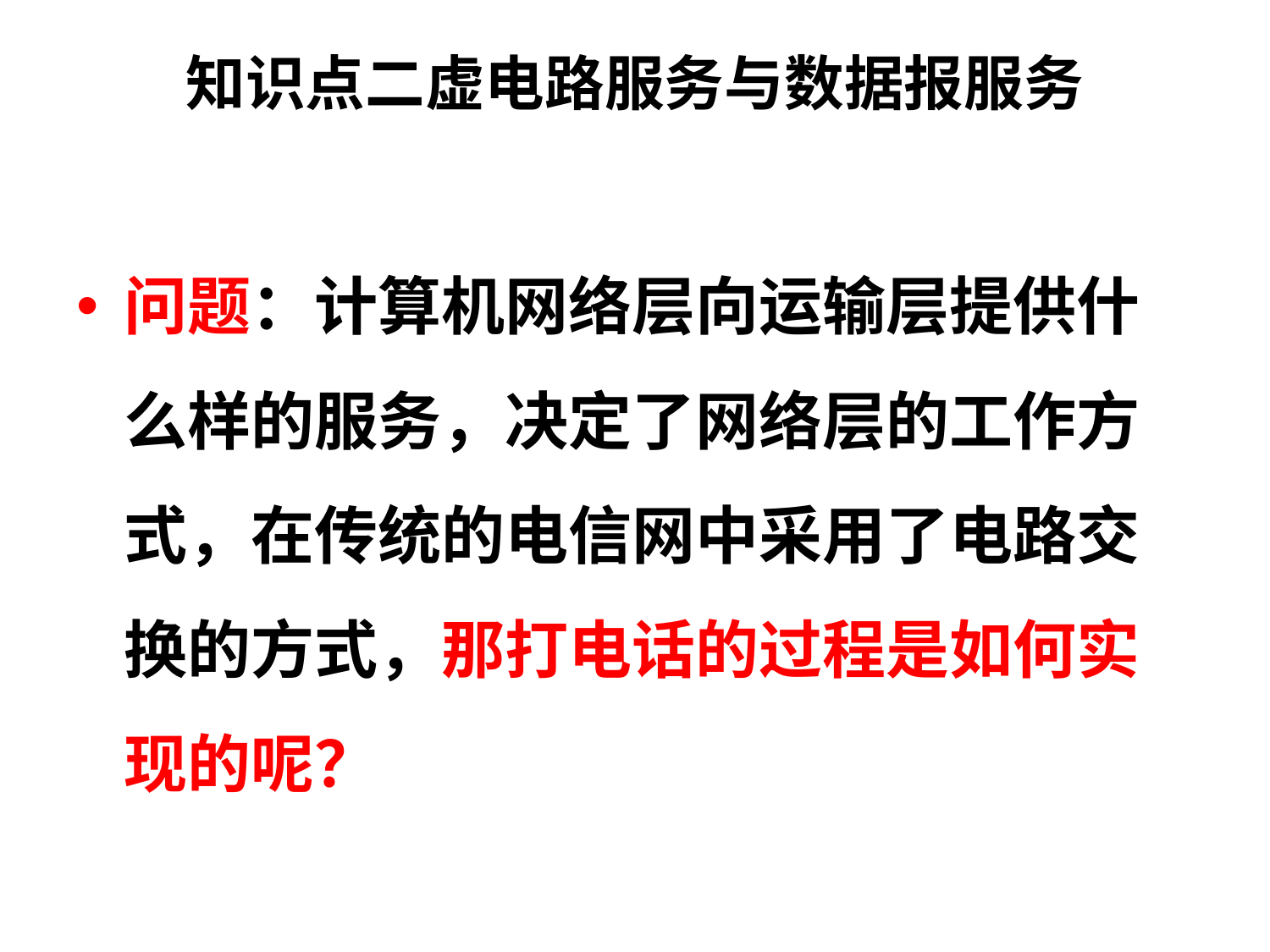

# 知识点二虚电路服务与数据报服务
问题：计算机网络层向运输层提供什么样的服务，决定了网络层的工作方式，在传统的电信网中采用了电路交换的方式，那打电话的过程是如何实现的呢？